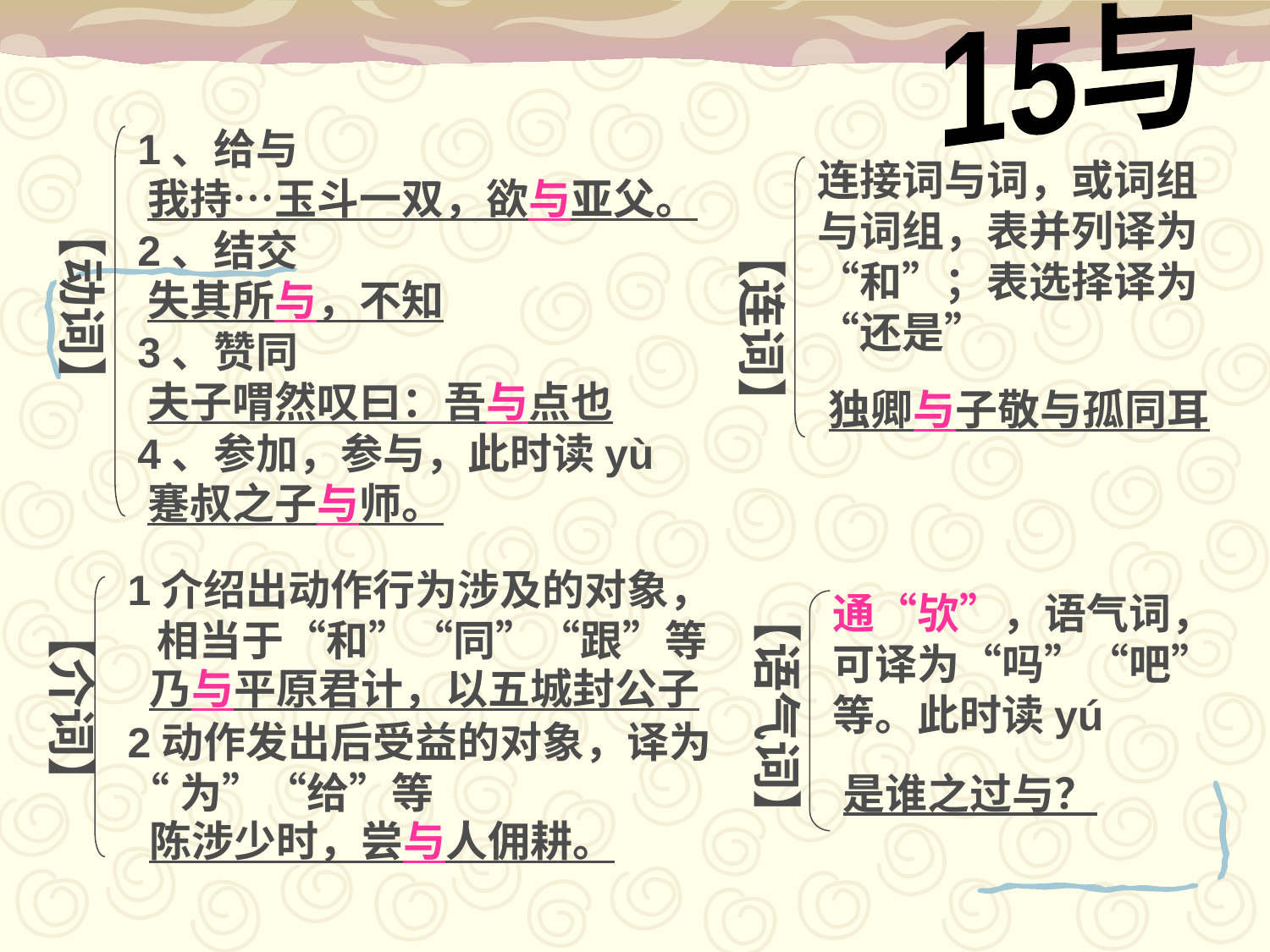

15与
1、给与

2、结交

3、赞同

4、参加，参与，此时读yù

连接词与词，或词组与词组，表并列译为“和”；表选择译为“还是”

我持…玉斗一双，欲与亚父。

失其所与，不知

夫子喟然叹曰：吾与点也

蹇叔之子与师。
【动词】
【连词】
独卿与子敬与孤同耳
1介绍出动作行为涉及的对象，
  相当于“和”“同”“跟”等

2动作发出后受益的对象，译为
“为”“给”等

【语气词】
通“欤”，语气词，可译为“吗”“吧”等。此时读yú

【介词】
乃与平原君计，以五城封公子

陈涉少时，尝与人佣耕。

是谁之过与？